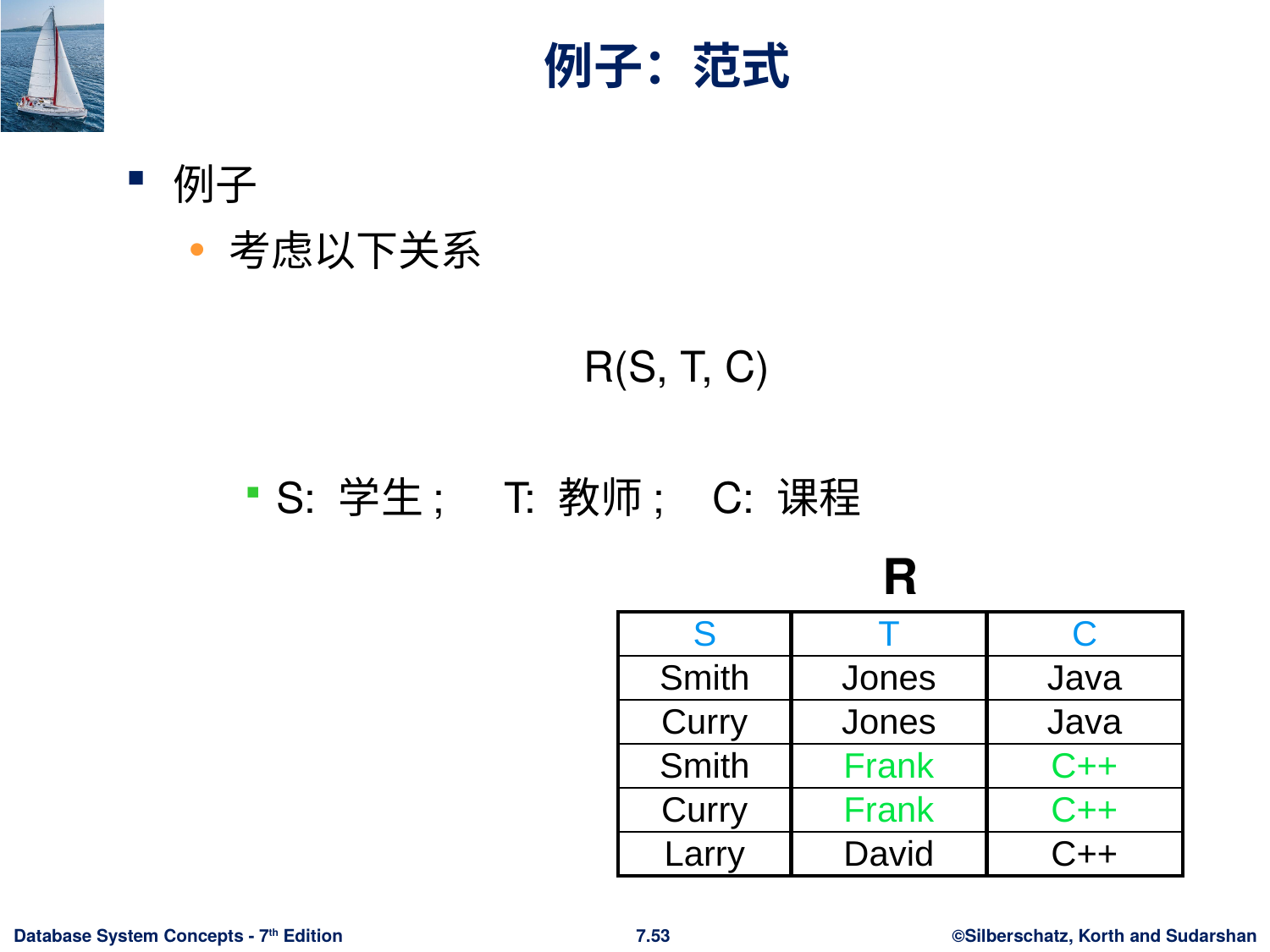

# 例子：范式
例子
考虑以下关系
R(S, T, C)

S: 学生;     T: 教师;    C: 课程
R
| S | T | C |
| --- | --- | --- |
| Smith | Jones | Java |
| Curry | Jones | Java |
| Smith | Frank | C++ |
| Curry | Frank | C++ |
| Larry | David | C++ |